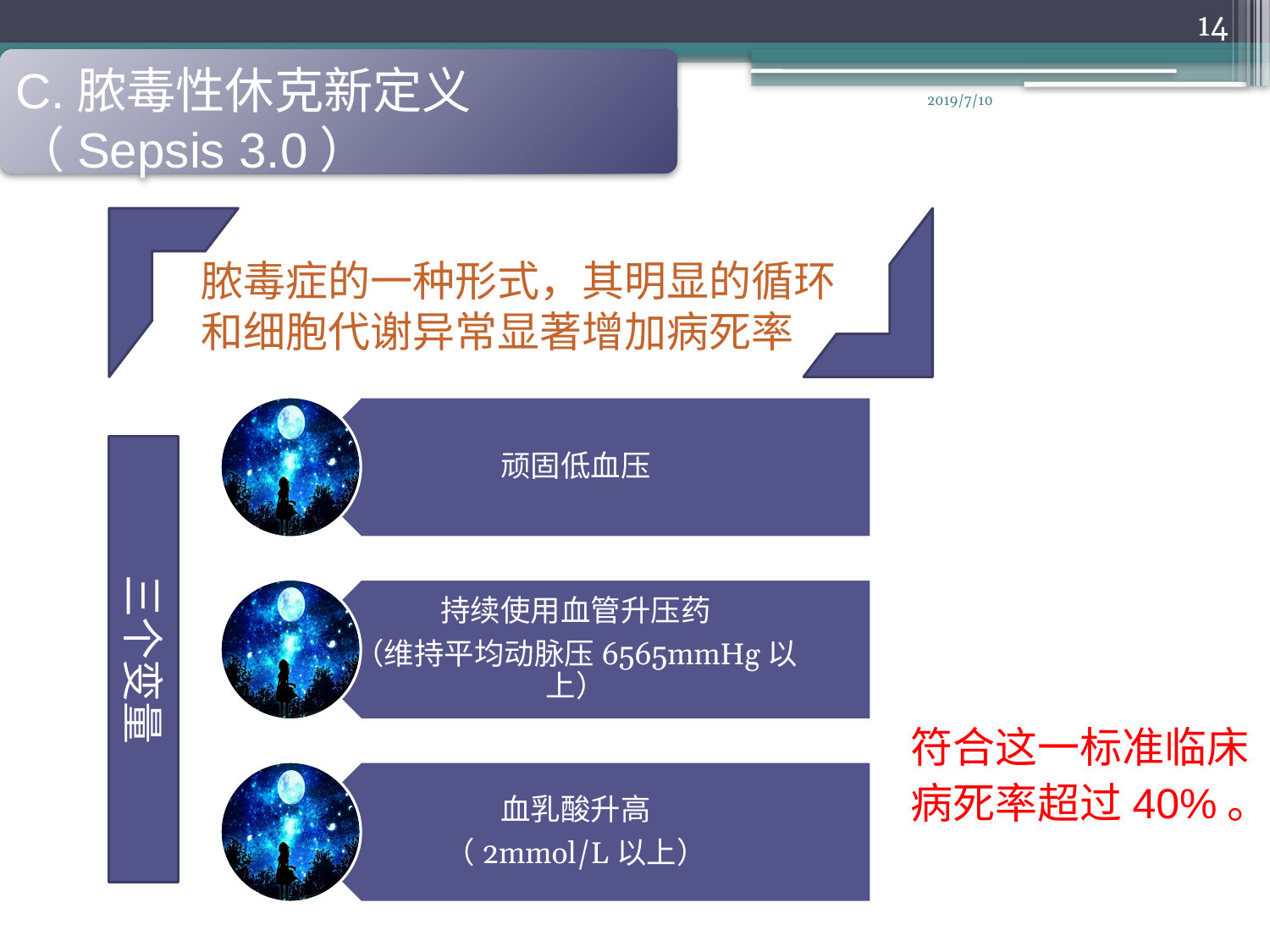

14
C.脓毒性休克新定义
（Sepsis 3.0）
2019/7/10

脓毒症的一种形式，其明显的循环和细胞代谢异常显著增加病死率
顽固低血压
持续使用血管升压药
（维持平均动脉压6565mmHg以上）
血乳酸升高
（2mmol/L以上）
三个变量
符合这一标准临床
病死率超过40%。